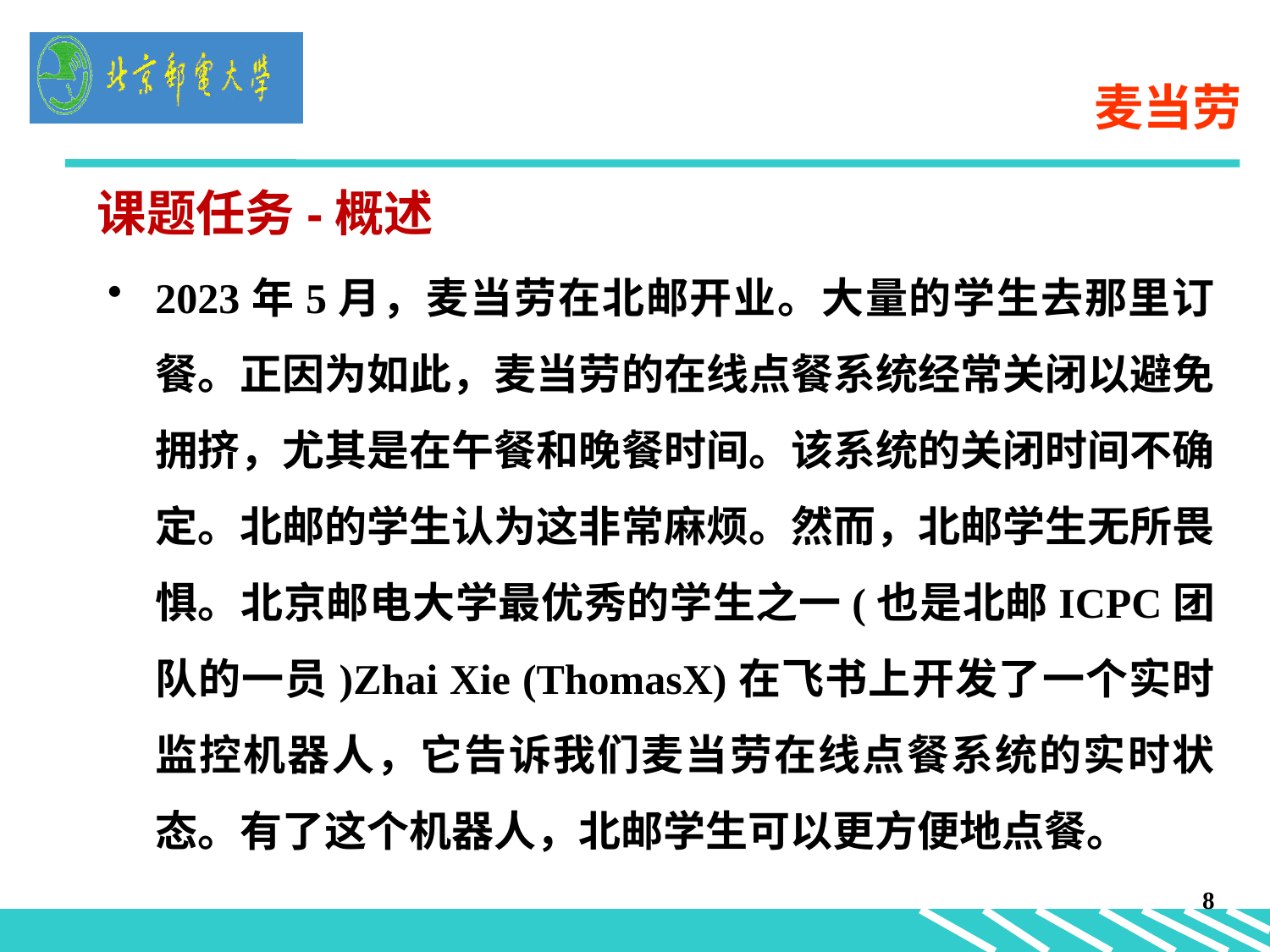

# 麦当劳
课题任务-概述
2023年5月，麦当劳在北邮开业。大量的学生去那里订餐。正因为如此，麦当劳的在线点餐系统经常关闭以避免拥挤，尤其是在午餐和晚餐时间。该系统的关闭时间不确定。北邮的学生认为这非常麻烦。然而，北邮学生无所畏惧。北京邮电大学最优秀的学生之一(也是北邮ICPC团队的一员)Zhai Xie (ThomasX)在飞书上开发了一个实时监控机器人，它告诉我们麦当劳在线点餐系统的实时状态。有了这个机器人，北邮学生可以更方便地点餐。
8